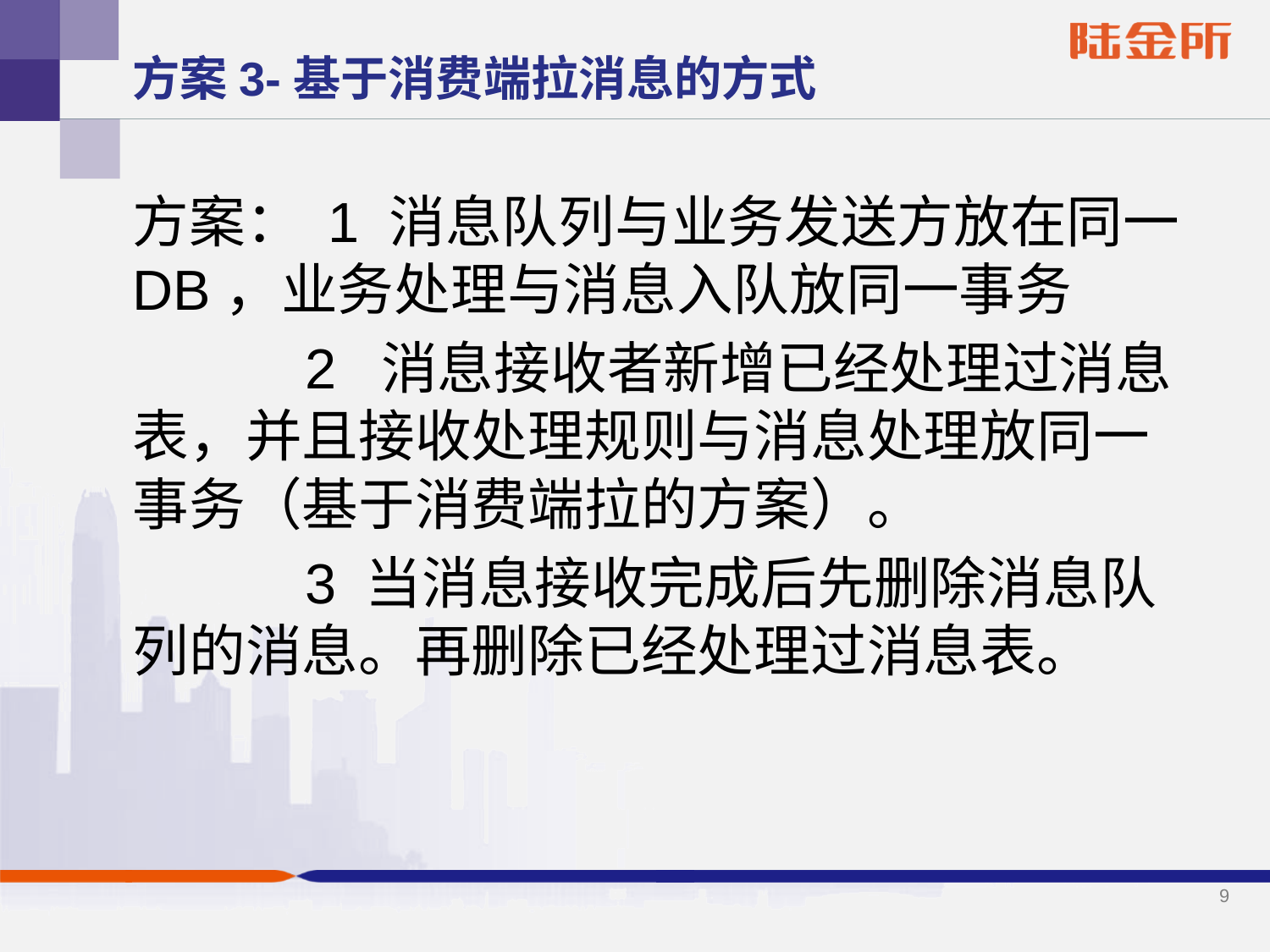

# 方案3-基于消费端拉消息的方式
方案： 1 消息队列与业务发送方放在同一DB，业务处理与消息入队放同一事务
           2  消息接收者新增已经处理过消息表，并且接收处理规则与消息处理放同一事务（基于消费端拉的方案）。
           3 当消息接收完成后先删除消息队列的消息。再删除已经处理过消息表。
9